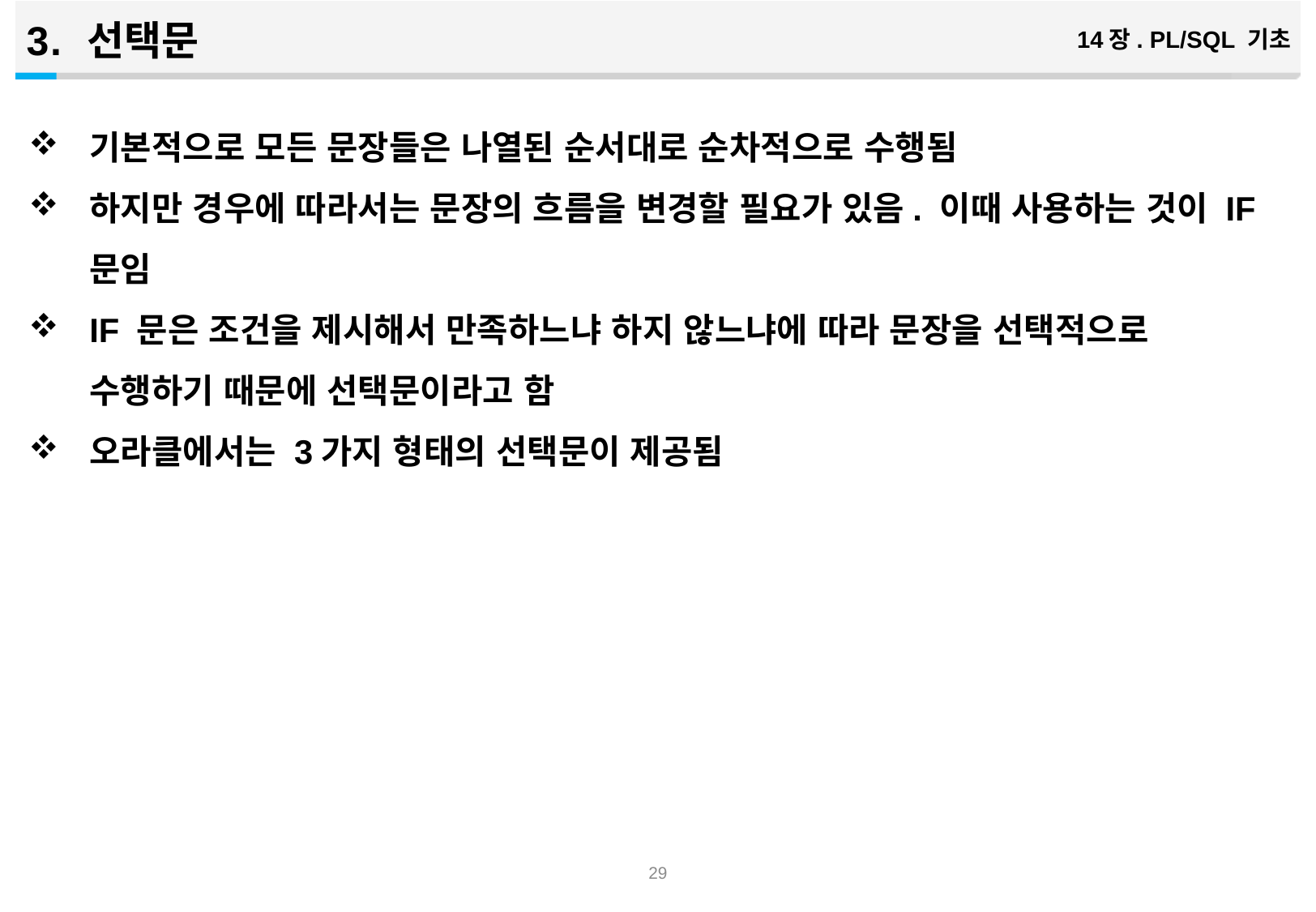

선택문
14장. PL/SQL 기초
기본적으로 모든 문장들은 나열된 순서대로 순차적으로 수행됨
하지만 경우에 따라서는 문장의 흐름을 변경할 필요가 있음. 이때 사용하는 것이 IF 문임
IF 문은 조건을 제시해서 만족하느냐 하지 않느냐에 따라 문장을 선택적으로  수행하기 때문에 선택문이라고 함
오라클에서는 3가지 형태의 선택문이 제공됨

29